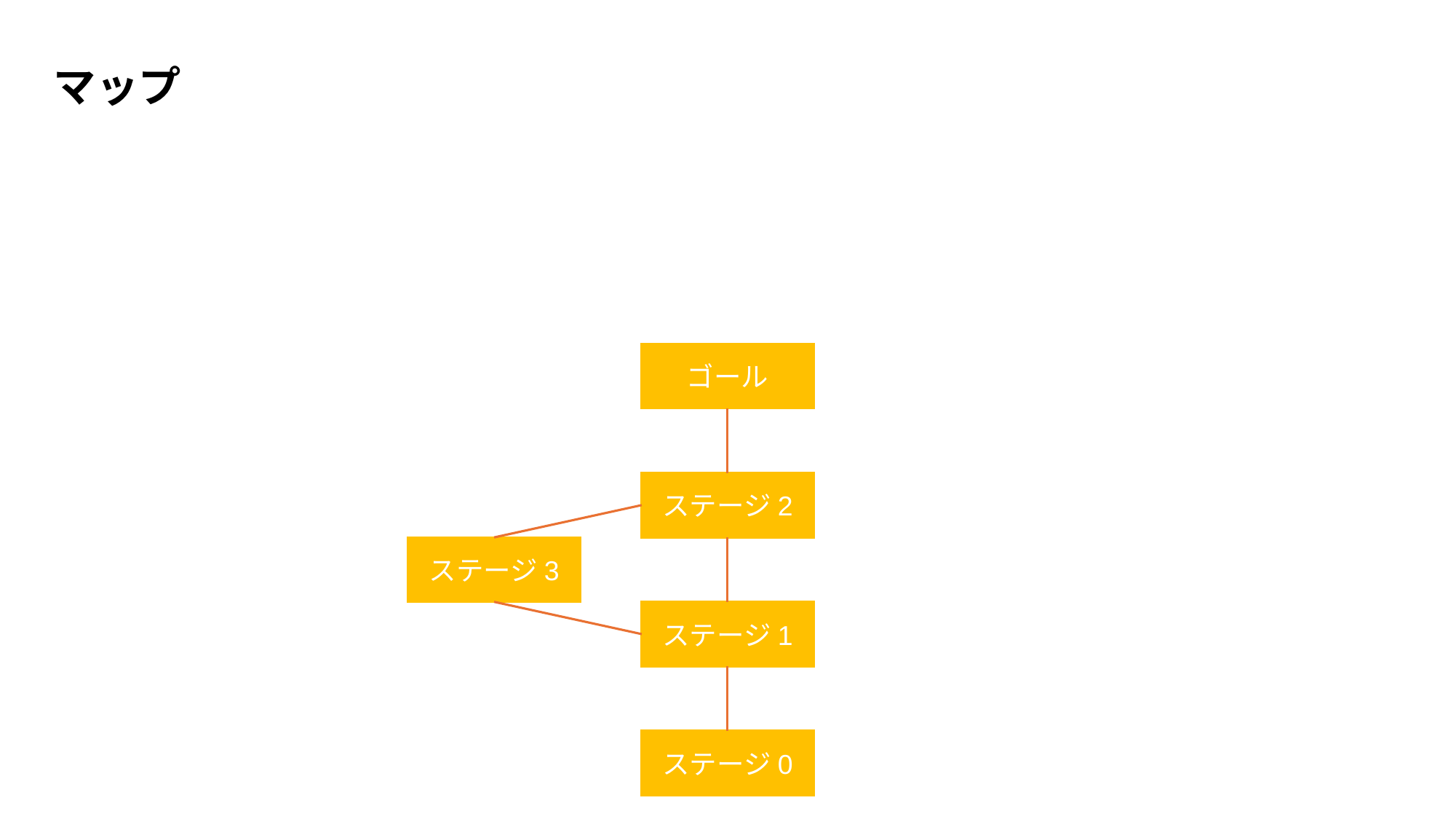

# マップ
ゴール
ステージ2
ステージ3
ステージ1
ステージ0